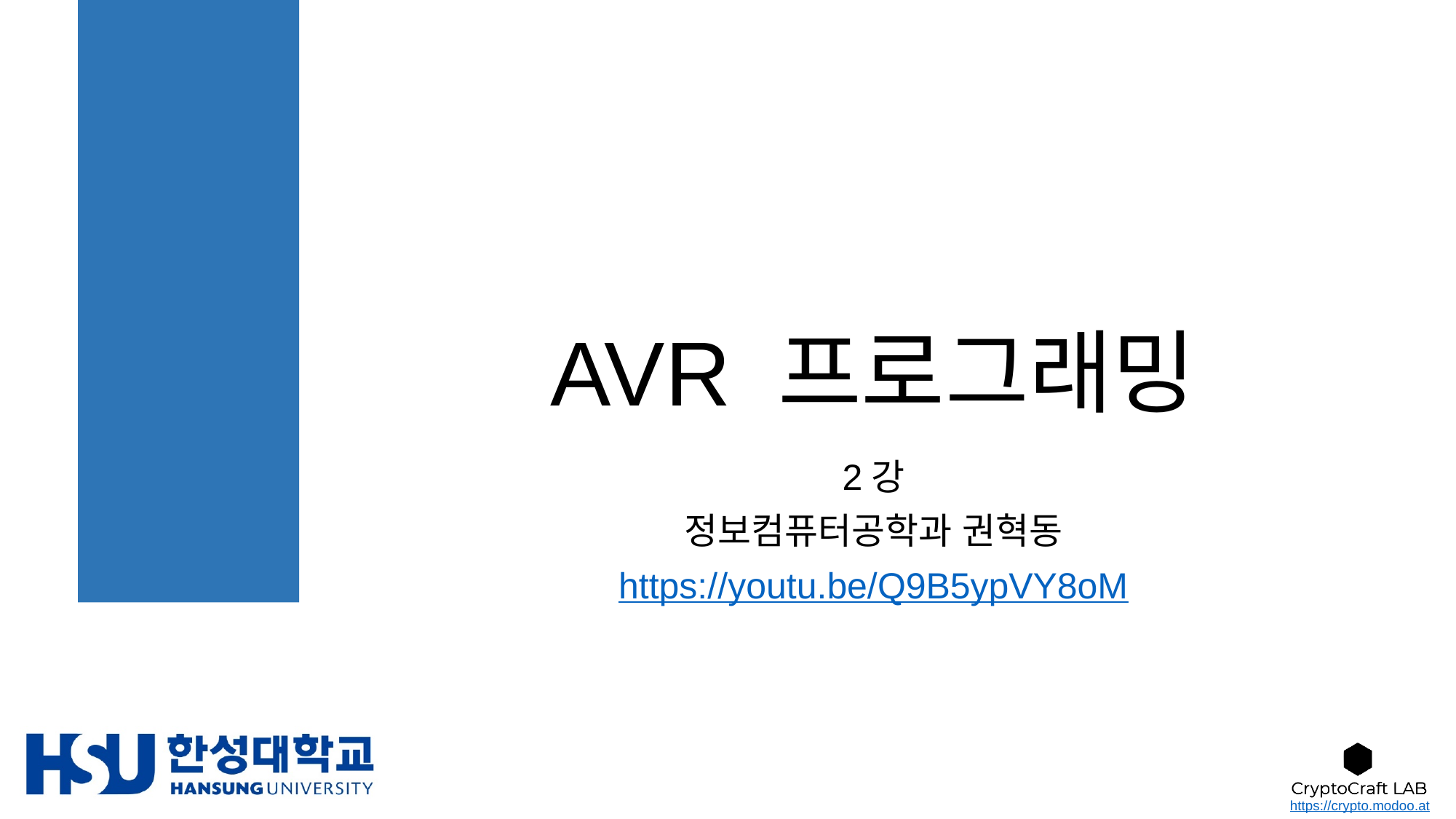

# AVR 프로그래밍
2강
정보컴퓨터공학과 권혁동
https://youtu.be/Q9B5ypVY8oM